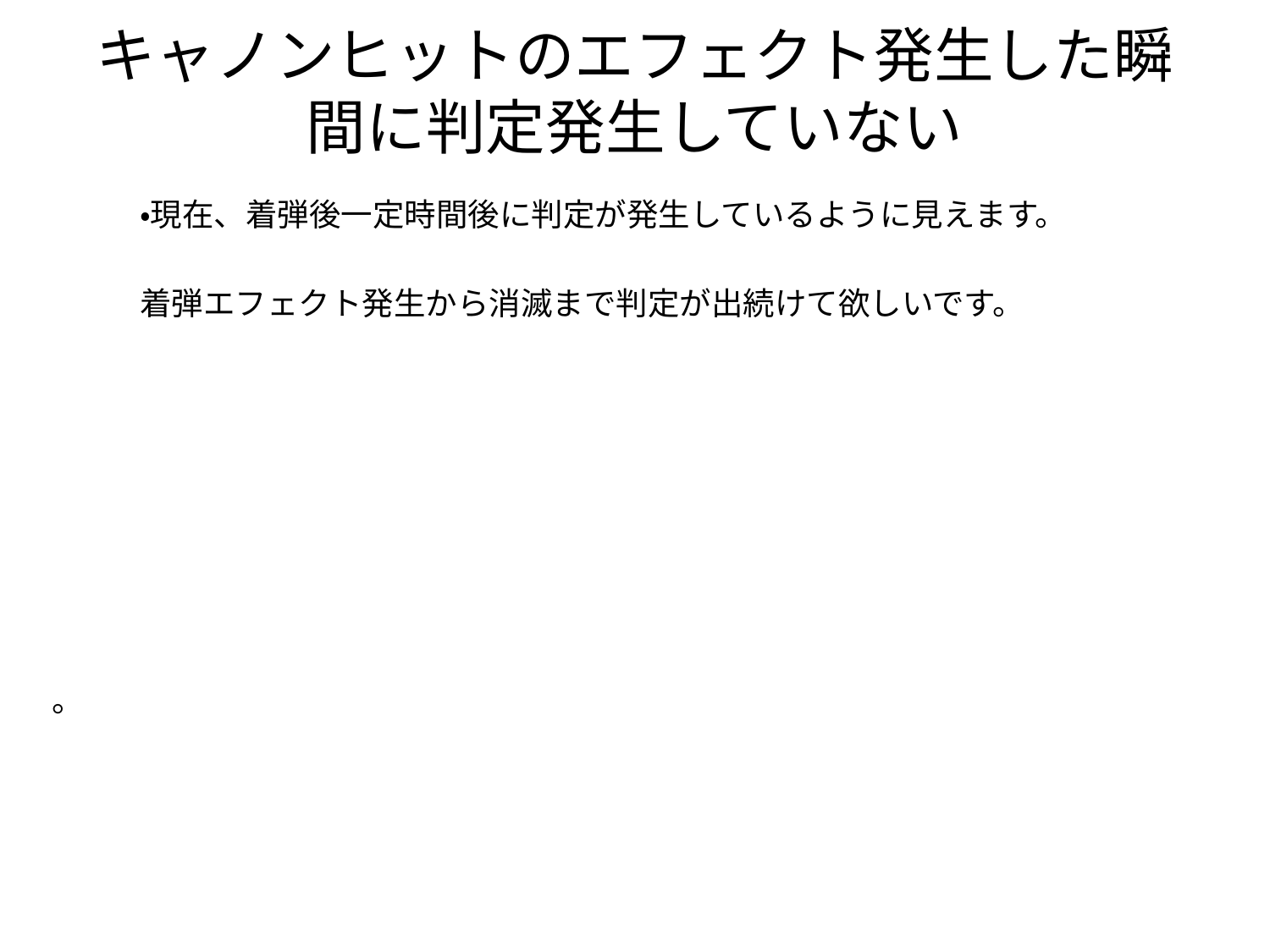

# キャノンヒットのエフェクト発生した瞬間に判定発生していない
・現在、着弾後一定時間後に判定が発生しているように見えます。

着弾エフェクト発生から消滅まで判定が出続けて欲しいです。
。